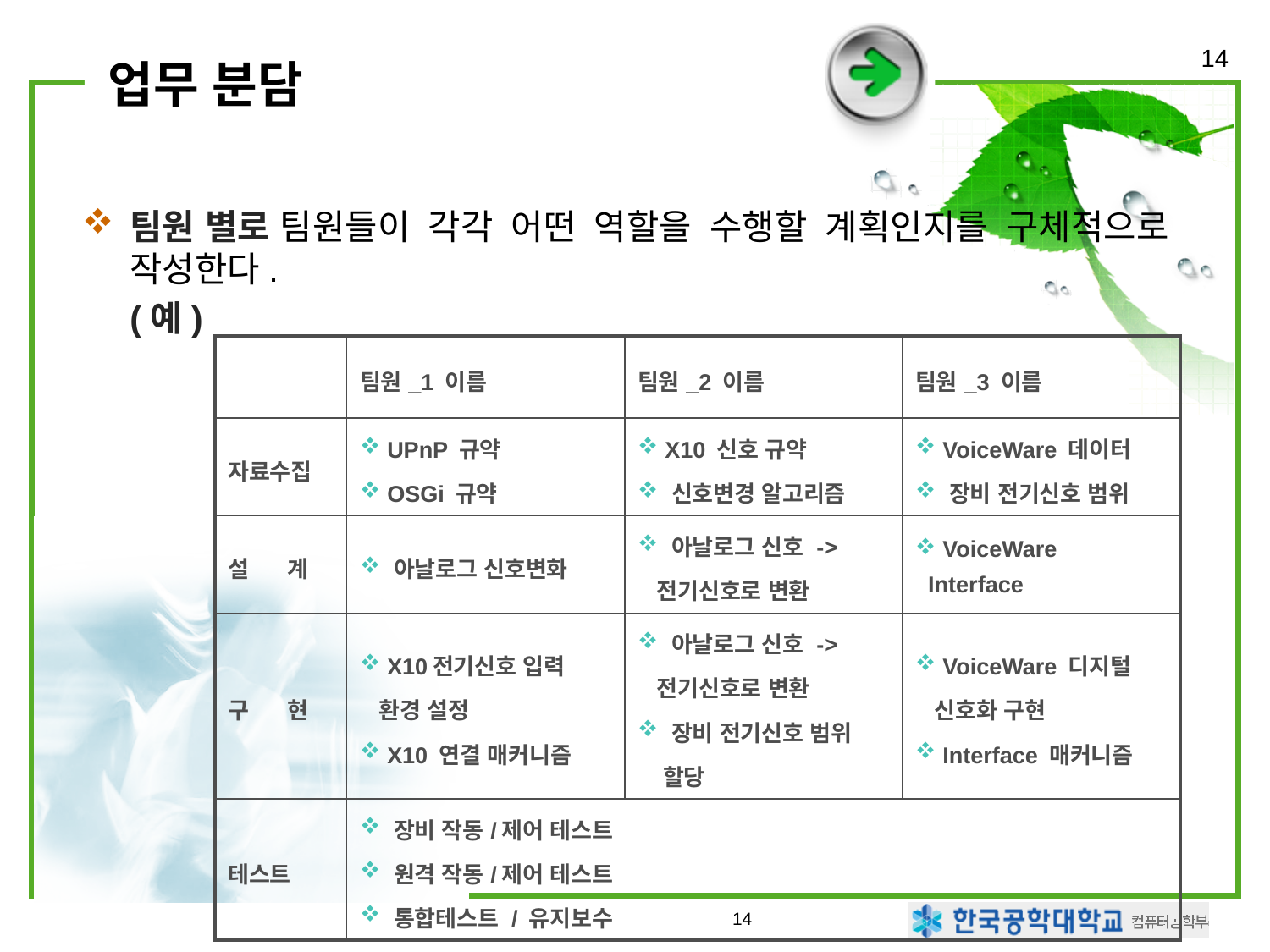

14
# 업무 분담
팀원 별로 팀원들이 각각 어떤 역할을 수행할 계획인지를 구체적으로 작성한다.
	(예)
|  | 팀원\_1 이름 | 팀원\_2 이름 | 팀원\_3 이름 |
| --- | --- | --- | --- |
| 자료수집 | UPnP 규약 OSGi 규약 | X10 신호 규약 신호변경 알고리즘 | VoiceWare 데이터 장비 전기신호 범위 |
| 설 계 | 아날로그 신호변화 | 아날로그 신호 -> 전기신호로 변환 | VoiceWare Interface |
| 구 현 | X10전기신호 입력 환경 설정 X10 연결 매커니즘 | 아날로그 신호 -> 전기신호로 변환 장비 전기신호 범위 할당 | VoiceWare 디지털 신호화 구현 Interface 매커니즘 |
| 테스트 | 장비 작동/제어 테스트 원격 작동/제어 테스트 통합테스트 / 유지보수 |  |  |